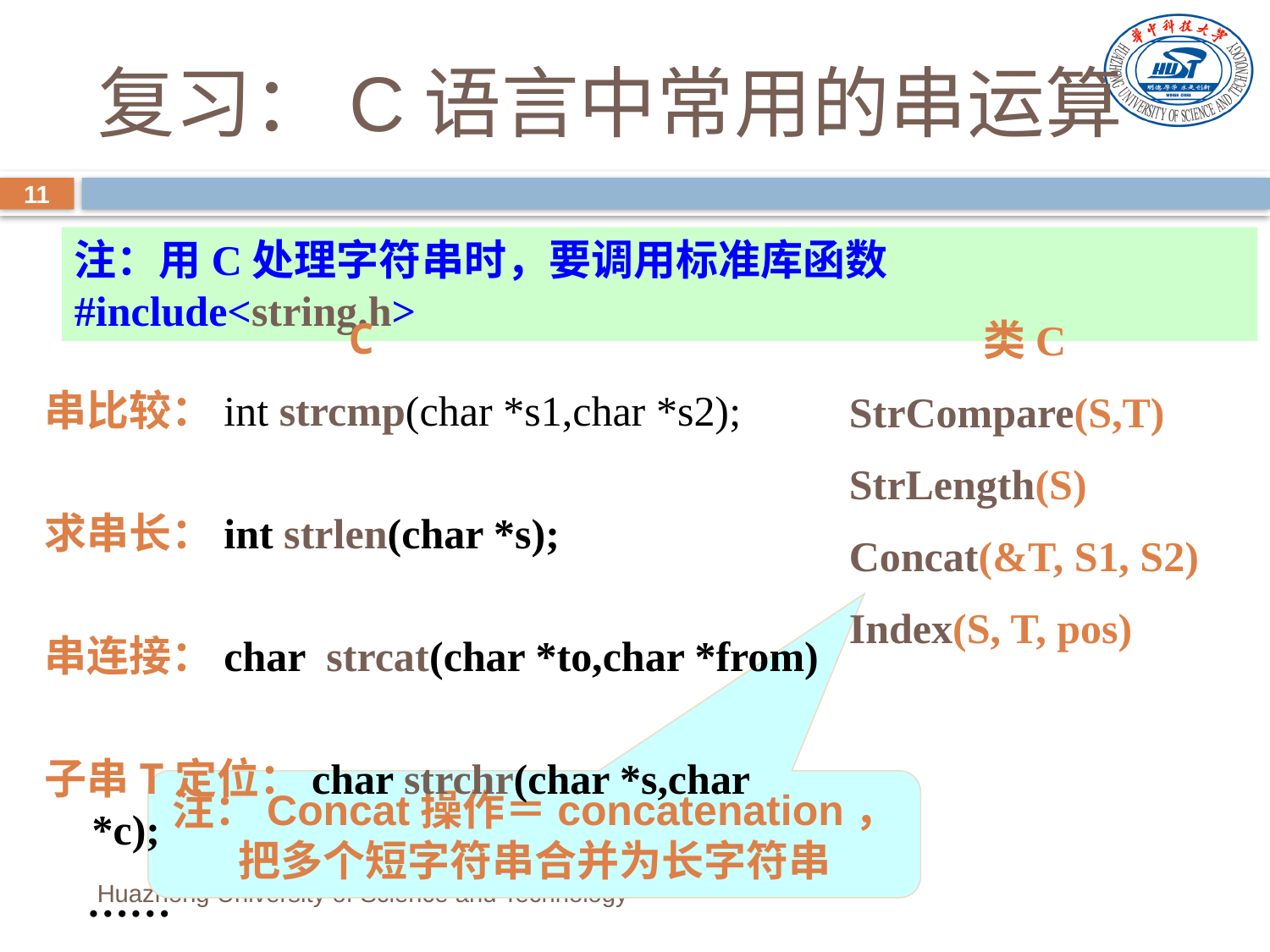

# 复习：C语言中常用的串运算
11
注：用C处理字符串时，要调用标准库函数 #include<string.h>
            C
串比较：int strcmp(char *s1,char *s2);
求串长：int strlen(char *s);
串连接：char  strcat(char *to,char *from)
子串T定位：char strchr(char *s,char *c);
    ……
             类C
StrCompare(S,T)
StrLength(S)
Concat(&T, S1, S2)
Index(S, T, pos)
注：Concat操作＝concatenation，把多个短字符串合并为长字符串
Huazhong University of Science and Technology